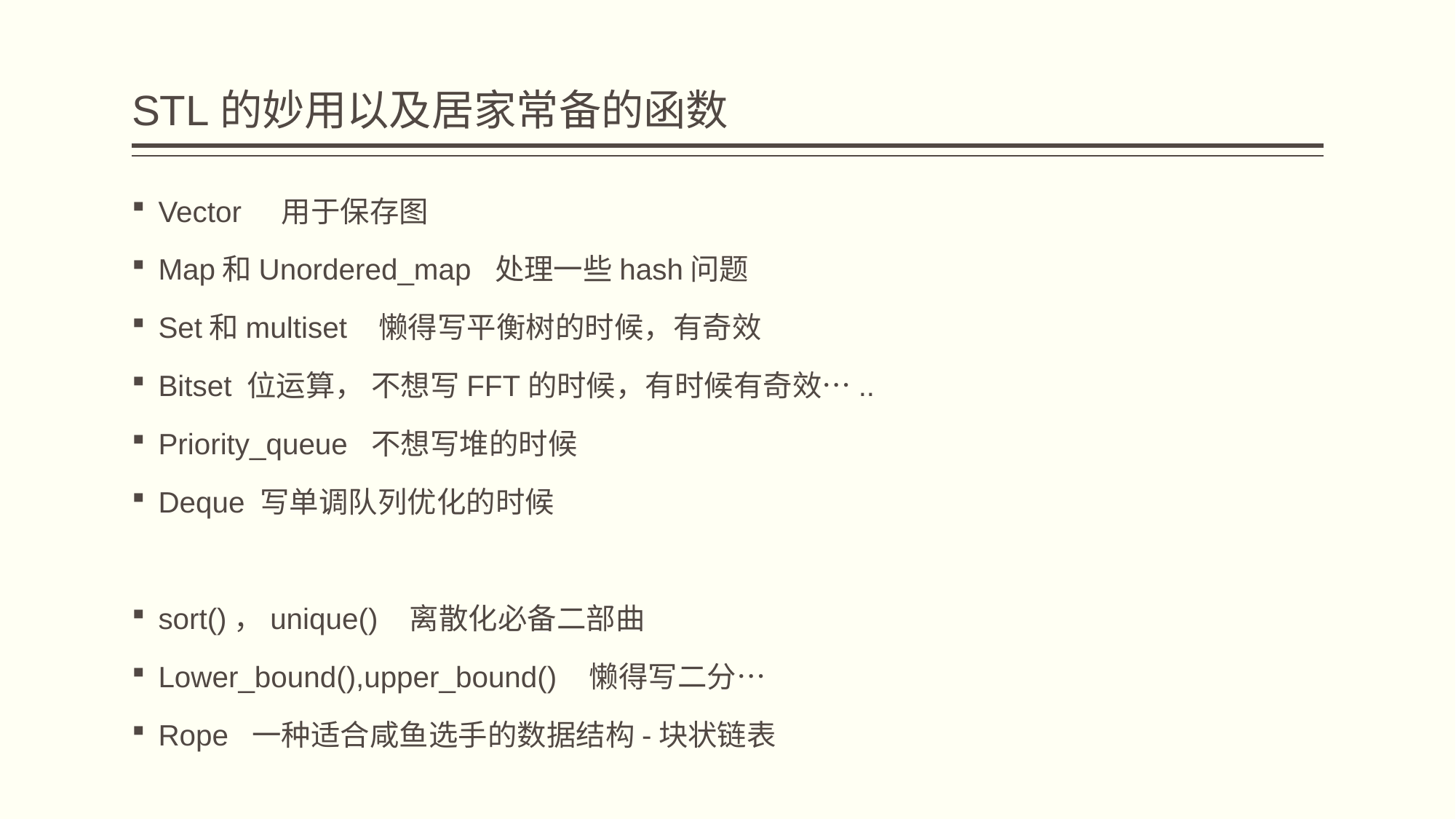

# STL的妙用以及居家常备的函数
Vector    用于保存图
Map和Unordered_map  处理一些hash问题
Set和multiset   懒得写平衡树的时候，有奇效
Bitset 位运算， 不想写FFT的时候，有时候有奇效…..
Priority_queue  不想写堆的时候
Deque 写单调队列优化的时候

sort()，unique()   离散化必备二部曲
Lower_bound(),upper_bound()   懒得写二分…
Rope  一种适合咸鱼选手的数据结构-块状链表